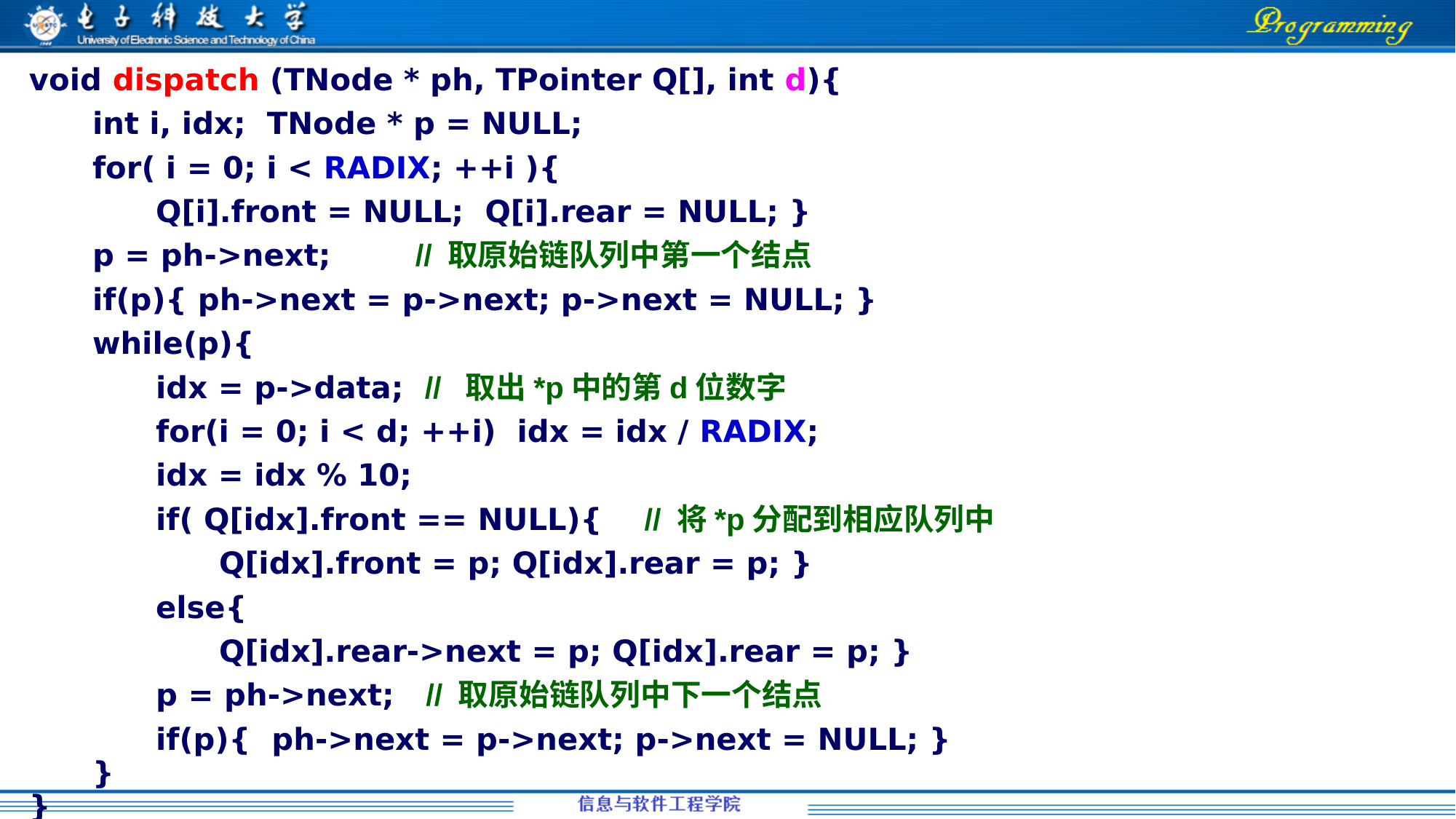

void dispatch (TNode * ph, TPointer Q[], int d){
      int i, idx;  TNode * p = NULL;
      for( i = 0; i < RADIX; ++i ){
            Q[i].front = NULL;  Q[i].rear = NULL; }
      p = ph->next;        // 取原始链队列中第一个结点
      if(p){ ph->next = p->next; p->next = NULL; }
      while(p){
            idx = p->data;  //  取出*p中的第d位数字
            for(i = 0; i < d; ++i)  idx = idx / RADIX;
            idx = idx % 10;
            if( Q[idx].front == NULL){    // 将*p分配到相应队列中
                  Q[idx].front = p; Q[idx].rear = p; }
            else{
                  Q[idx].rear->next = p; Q[idx].rear = p; }
            p = ph->next;   // 取原始链队列中下一个结点
            if(p){  ph->next = p->next; p->next = NULL; }
      }
}